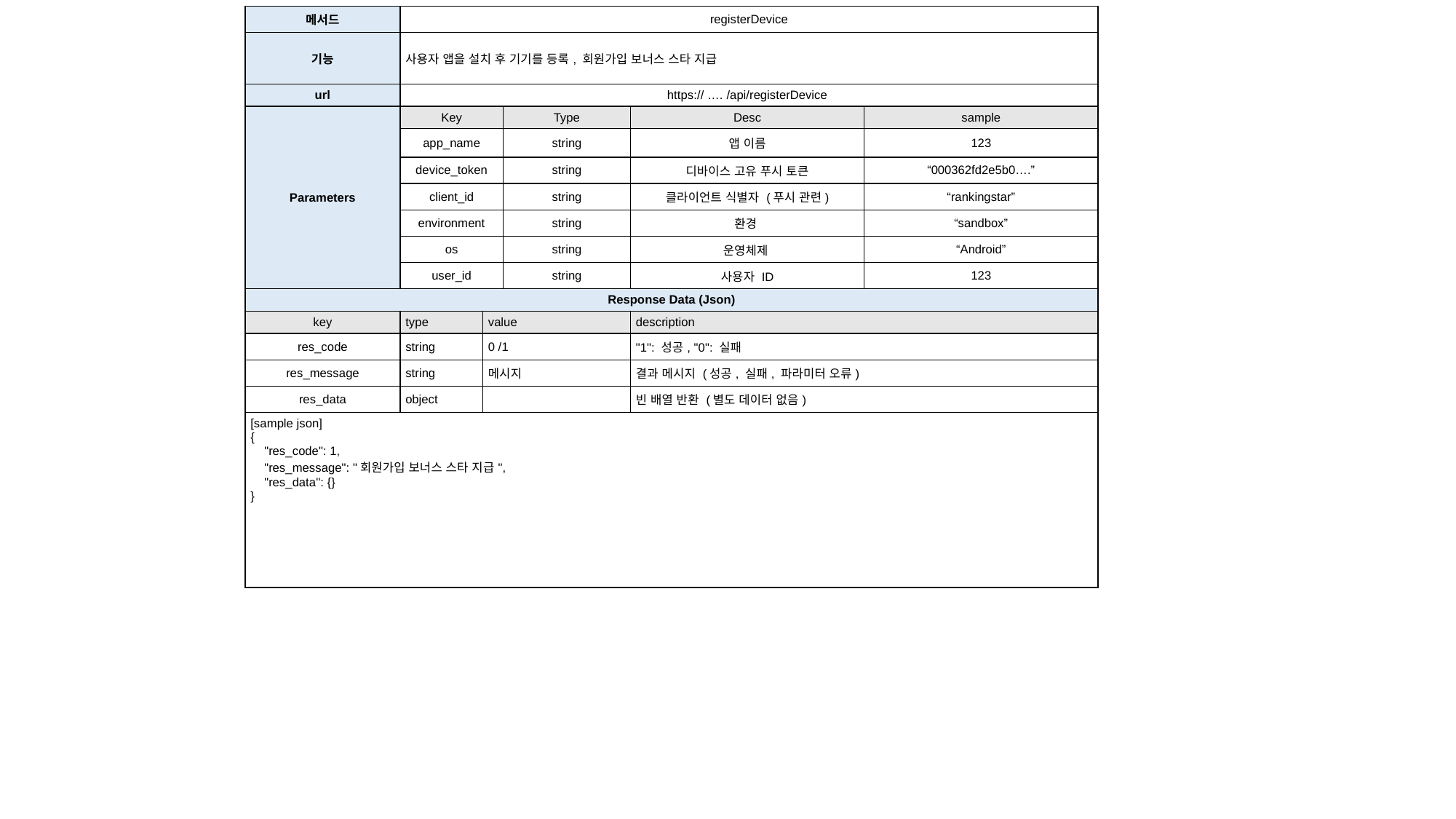

| 메서드 | registerDevice |  |  |  |  |
| --- | --- | --- | --- | --- | --- |
| 기능 | 사용자 앱을 설치 후 기기를 등록, 회원가입 보너스 스타 지급 |  |  |  |  |
| url | https:// …. /api/registerDevice |  |  |  |  |
| Parameters | Key | type | Type | Desc | sample |
|  | app\_name | String | string | 앱 이름 | 123 |
|  | device\_token |  | string | 디바이스 고유 푸시 토큰 | “000362fd2e5b0….” |
|  | client\_id |  | string | 클라이언트 식별자 (푸시 관련) | “rankingstar” |
|  | environment |  | string | 환경 | “sandbox” |
|  | os |  | string | 운영체제 | “Android” |
|  | user\_id |  | string | 사용자 ID | 123 |
| Response Data (Json) |  |  |  |  |  |
| key | type | value |  | description |  |
| res\_code | string | 0 /1 |  | "1": 성공, "0": 실패 |  |
| res\_message | string | 메시지 |  | 결과 메시지 (성공, 실패, 파라미터 오류) |  |
| res\_data | object |  |  | 빈 배열 반환 (별도 데이터 없음) |  |
| [sample json] {     "res\_code": 1,     "res\_message": "회원가입 보너스 스타 지급",     "res\_data": {} } |  |  |  |  |  |